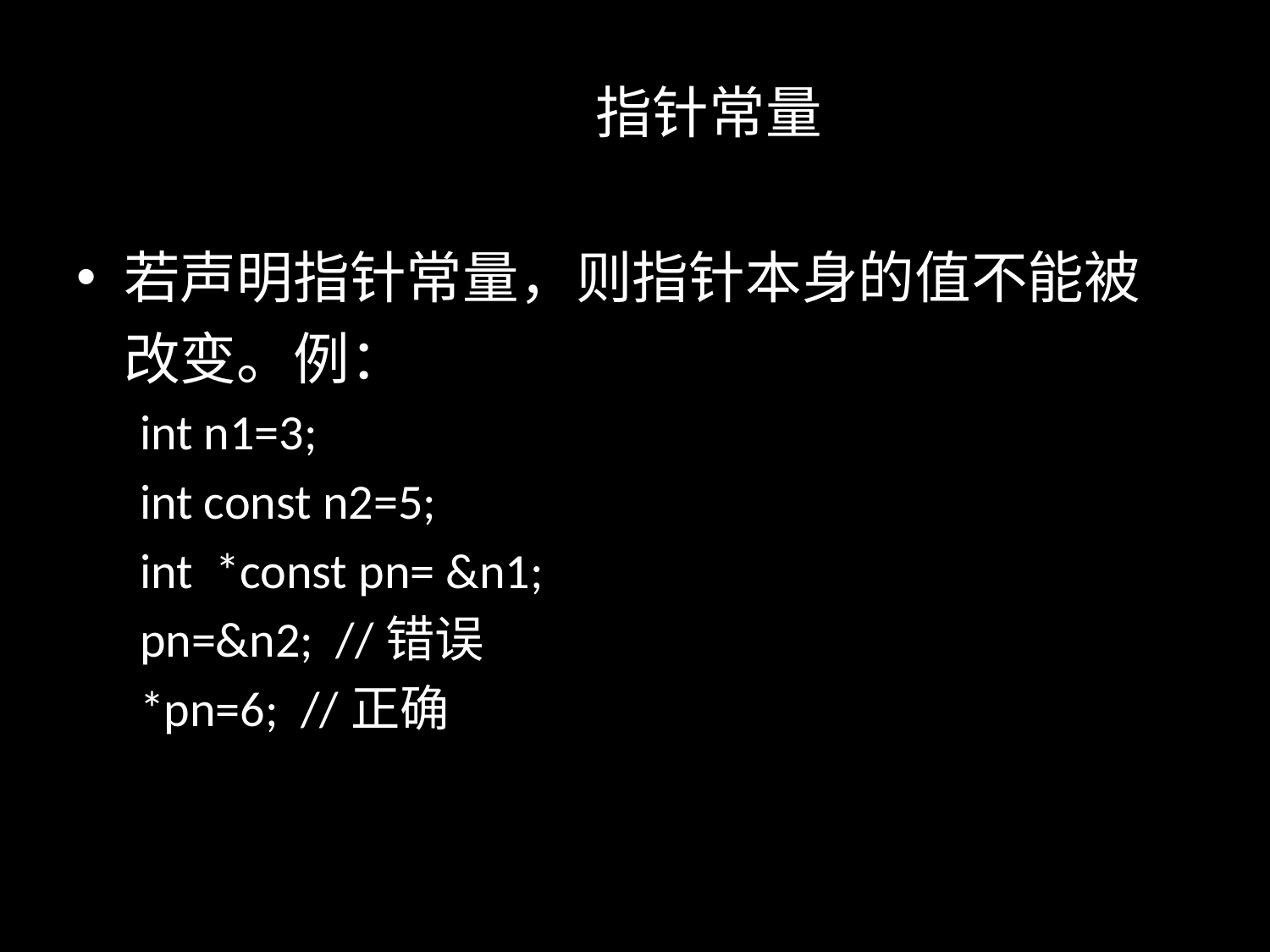

# 指针常量
若声明指针常量，则指针本身的值不能被改变。例：
int n1=3;
int const n2=5;
int  *const pn= &n1;
pn=&n2;  //错误
*pn=6;  //正确